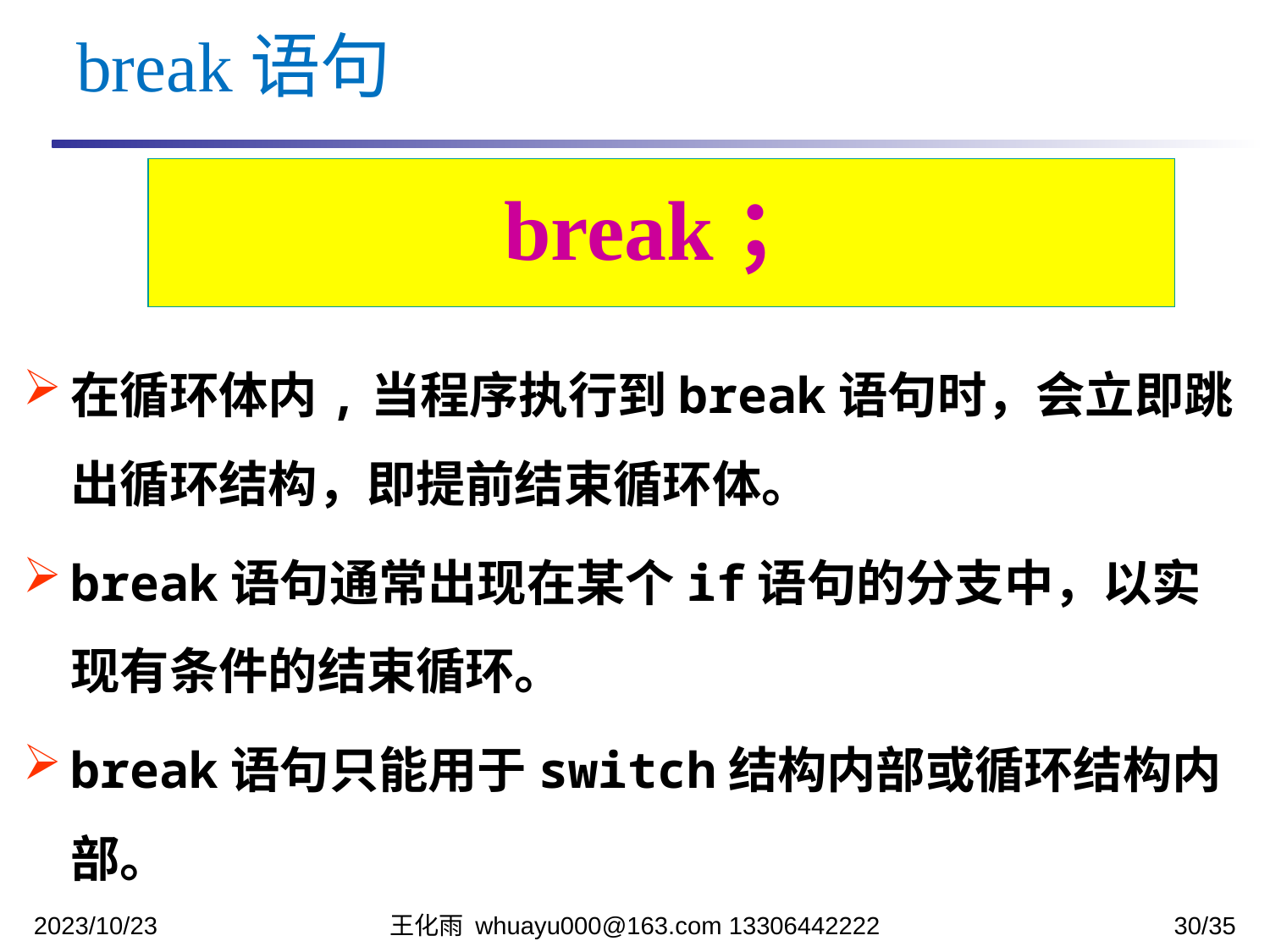

break语句
break；
在循环体内,当程序执行到break语句时，会立即跳出循环结构，即提前结束循环体。
break语句通常出现在某个if语句的分支中，以实现有条件的结束循环。
break语句只能用于switch结构内部或循环结构内部。
2023/10/23
王化雨 whuayu000@163.com 13306442222
30/35